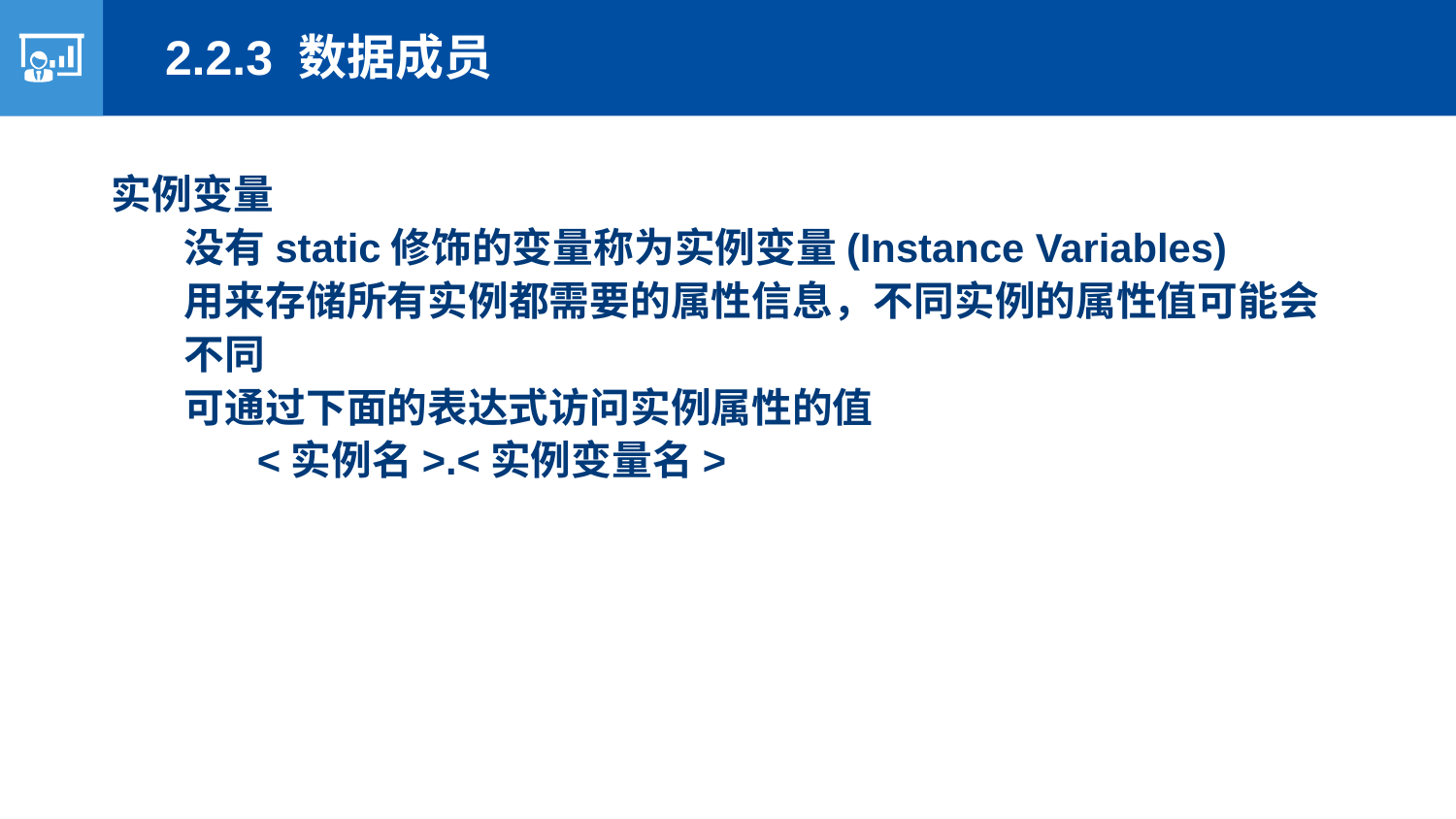

2.2.3 数据成员
实例变量
没有static修饰的变量称为实例变量(Instance Variables)
用来存储所有实例都需要的属性信息，不同实例的属性值可能会不同
可通过下面的表达式访问实例属性的值
<实例名>.<实例变量名>